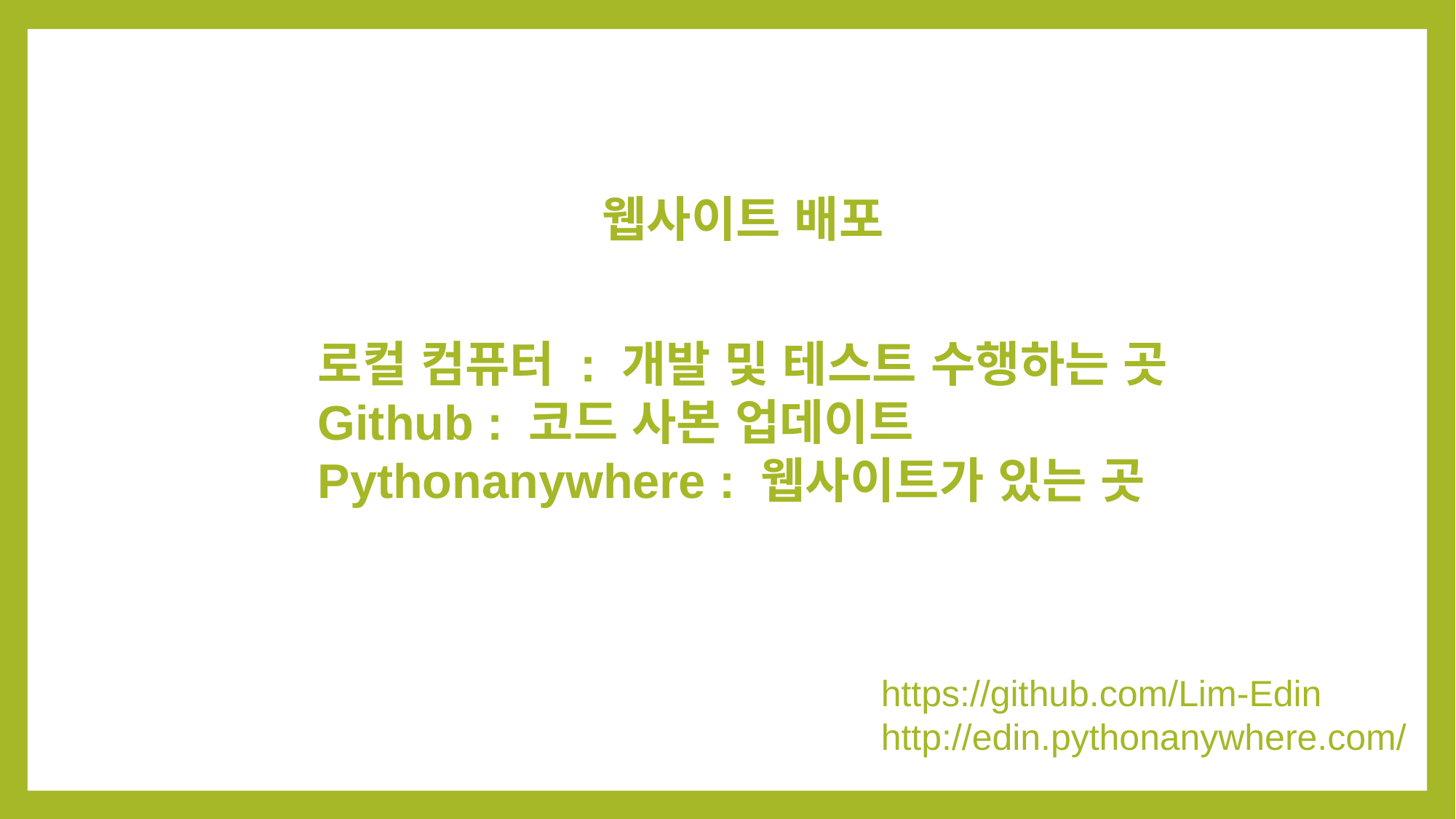

웹사이트 배포
로컬 컴퓨터 : 개발 및 테스트 수행하는 곳
Github : 코드 사본 업데이트
Pythonanywhere : 웹사이트가 있는 곳
https://github.com/Lim-Edin
http://edin.pythonanywhere.com/